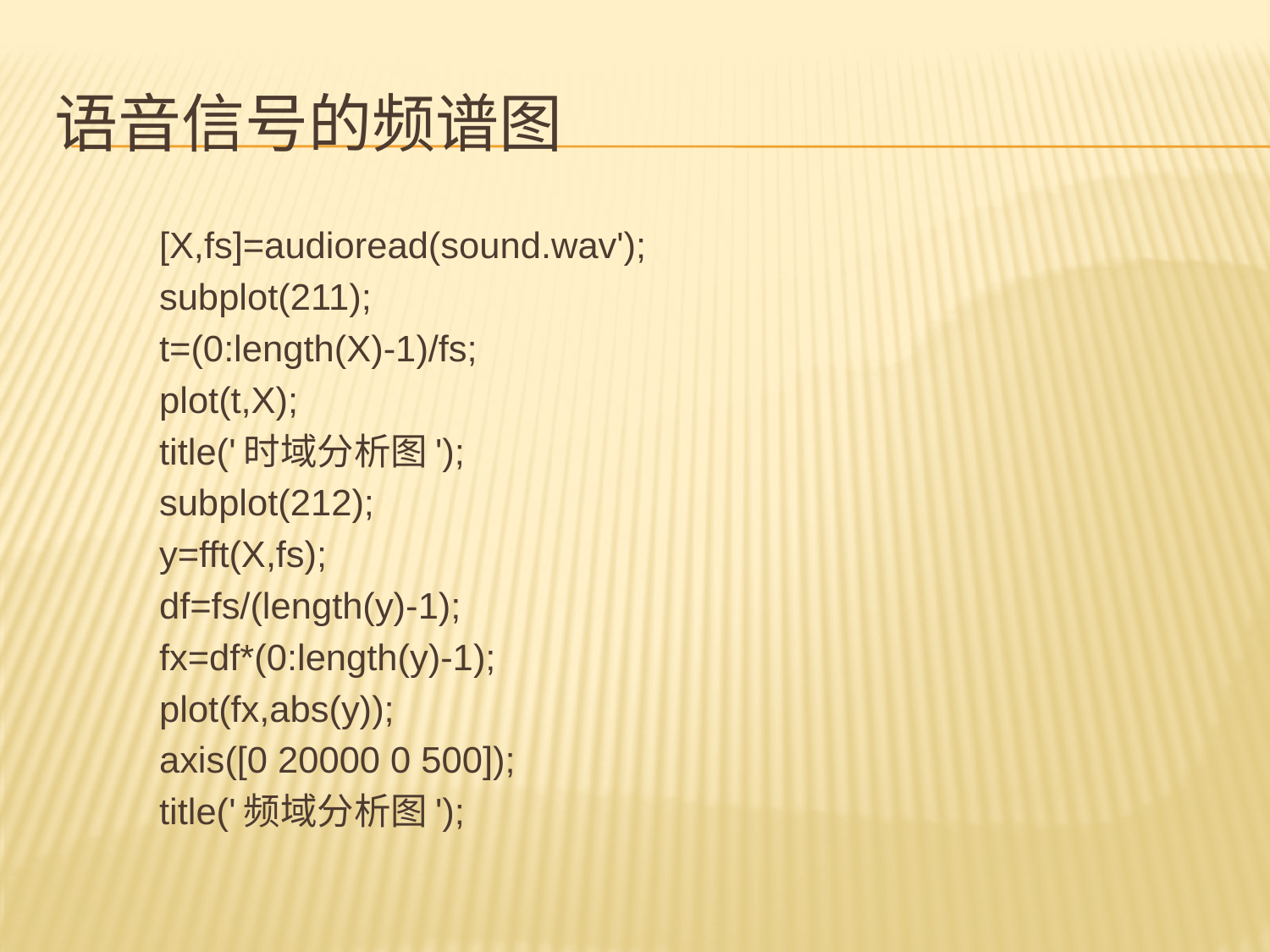

# 语音信号的频谱图
[X,fs]=audioread(sound.wav');
subplot(211);
t=(0:length(X)-1)/fs;
plot(t,X);
title('时域分析图');
subplot(212);
y=fft(X,fs);
df=fs/(length(y)-1);
fx=df*(0:length(y)-1);
plot(fx,abs(y));
axis([0 20000 0 500]);
title('频域分析图');